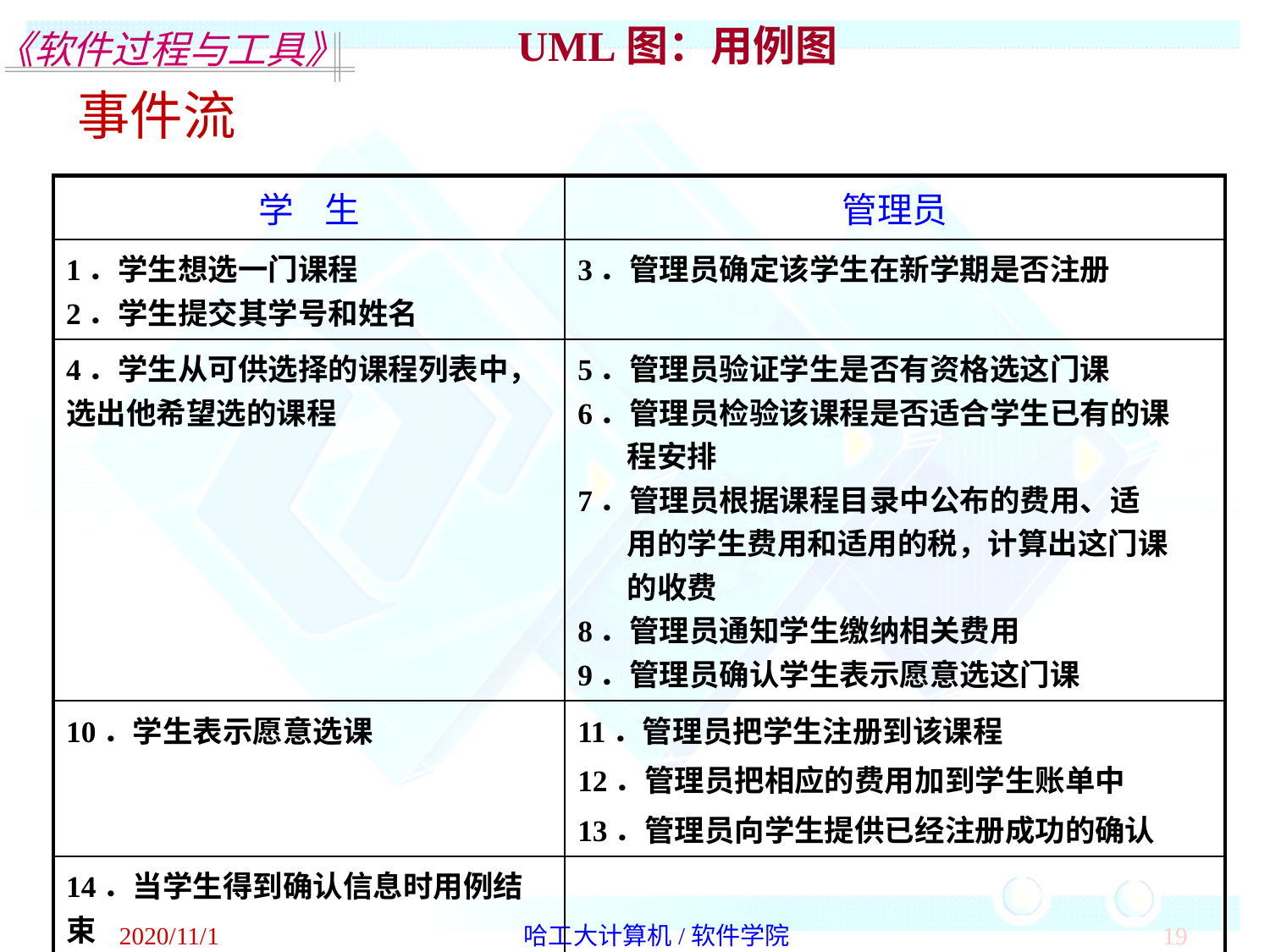

UML图：用例图
事件流
| 学 生 | 管理员 |
| --- | --- |
| 1．学生想选一门课程 2．学生提交其学号和姓名 | 3．管理员确定该学生在新学期是否注册 |
| 4．学生从可供选择的课程列表中，选出他希望选的课程 | 5．管理员验证学生是否有资格选这门课 6．管理员检验该课程是否适合学生已有的课 程安排 7．管理员根据课程目录中公布的费用、适 用的学生费用和适用的税，计算出这门课 的收费 8．管理员通知学生缴纳相关费用 9．管理员确认学生表示愿意选这门课 |
| 10．学生表示愿意选课 | 11．管理员把学生注册到该课程 12．管理员把相应的费用加到学生账单中 13．管理员向学生提供已经注册成功的确认 |
| 14．当学生得到确认信息时用例结束 |  |